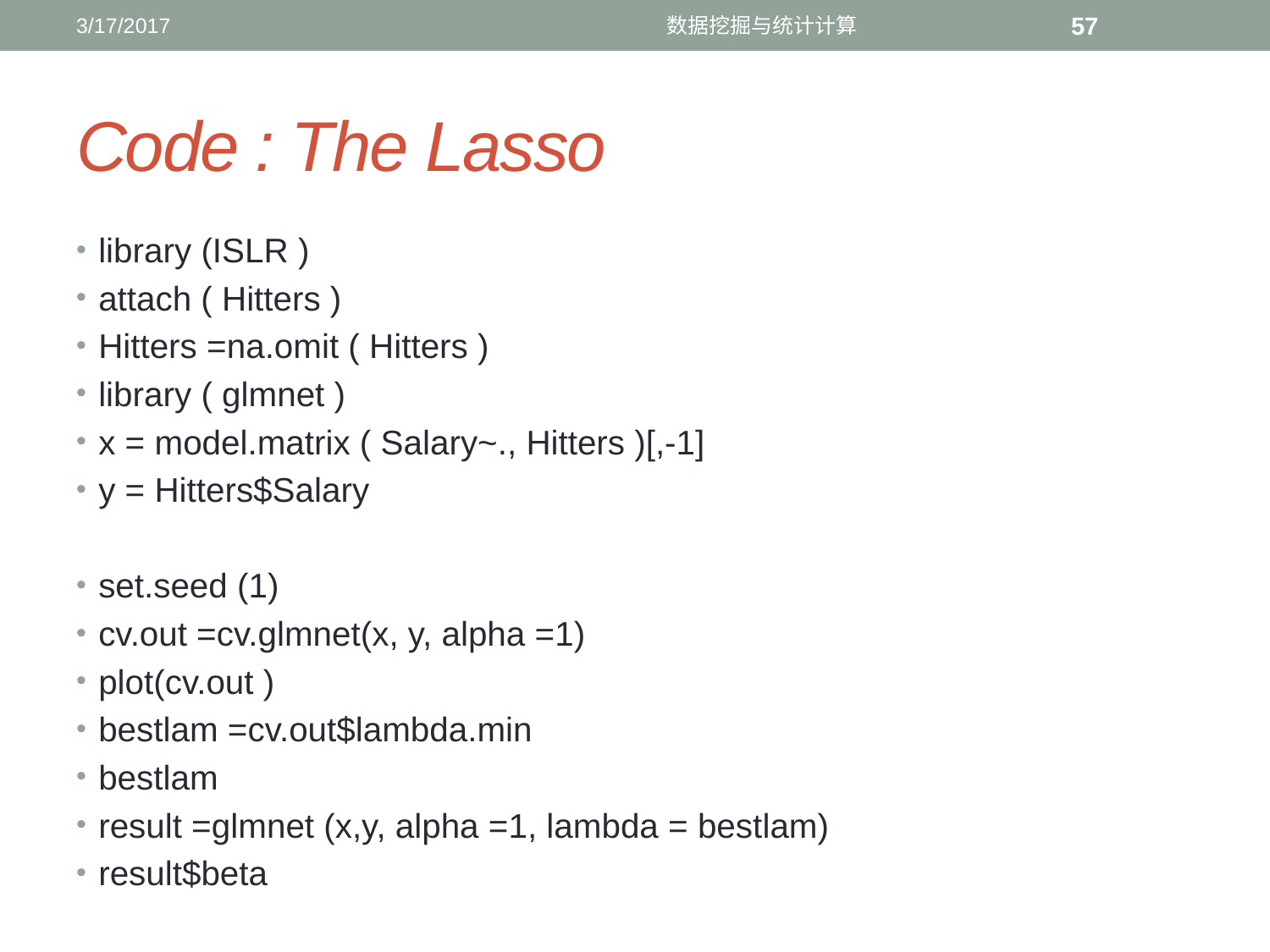

3/17/2017
数据挖掘与统计计算
57
# Code : The Lasso
library (ISLR )
attach ( Hitters )
Hitters =na.omit ( Hitters )
library ( glmnet )
x = model.matrix ( Salary~., Hitters )[,-1]
y = Hitters$Salary

set.seed (1)
cv.out =cv.glmnet(x, y, alpha =1)
plot(cv.out )
bestlam =cv.out$lambda.min
bestlam
result =glmnet (x,y, alpha =1, lambda = bestlam)
result$beta